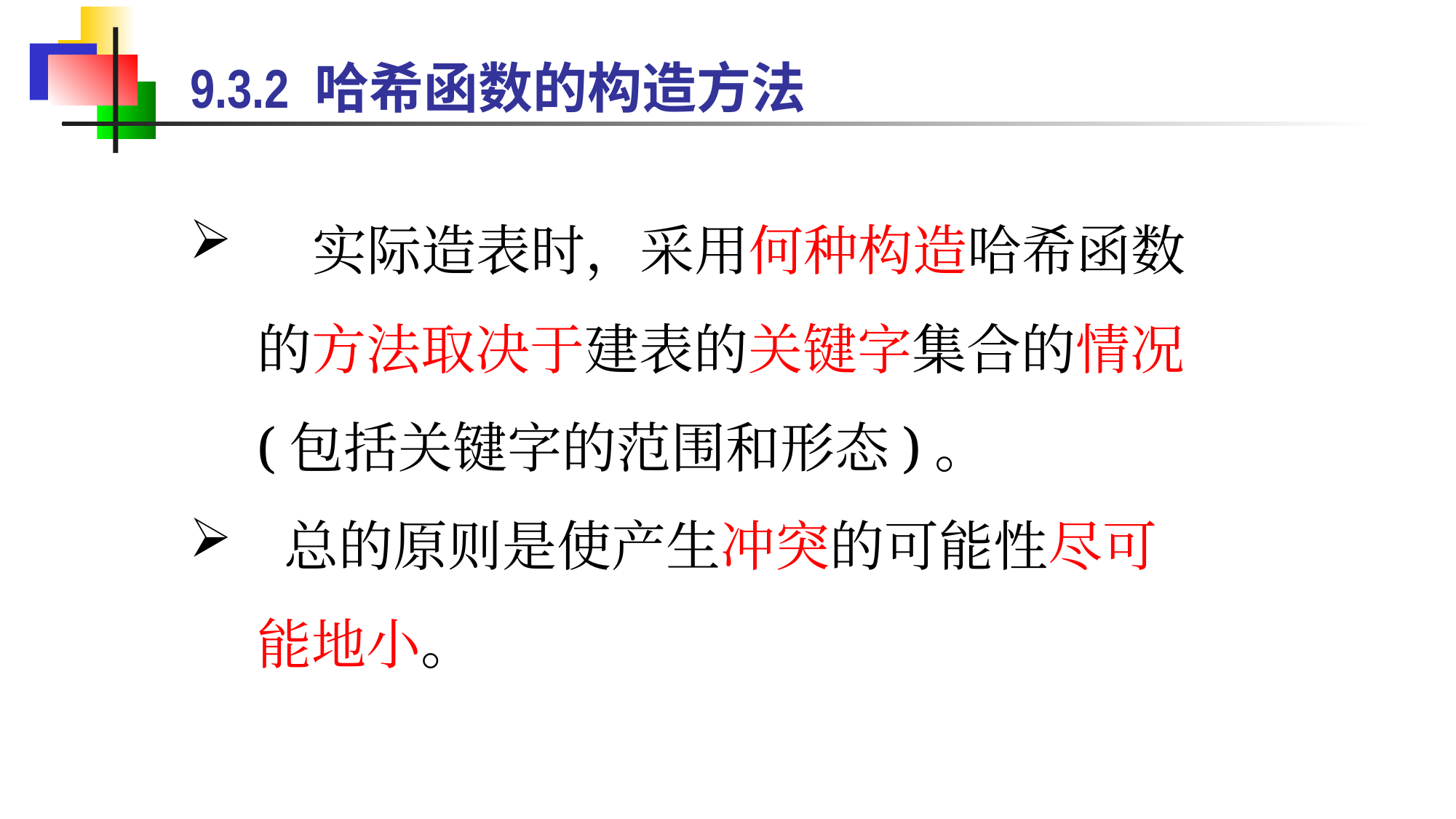

9.3.2 哈希函数的构造方法
   实际造表时，采用何种构造哈希函数的方法取决于建表的关键字集合的情况(包括关键字的范围和形态)。
 总的原则是使产生冲突的可能性尽可能地小。